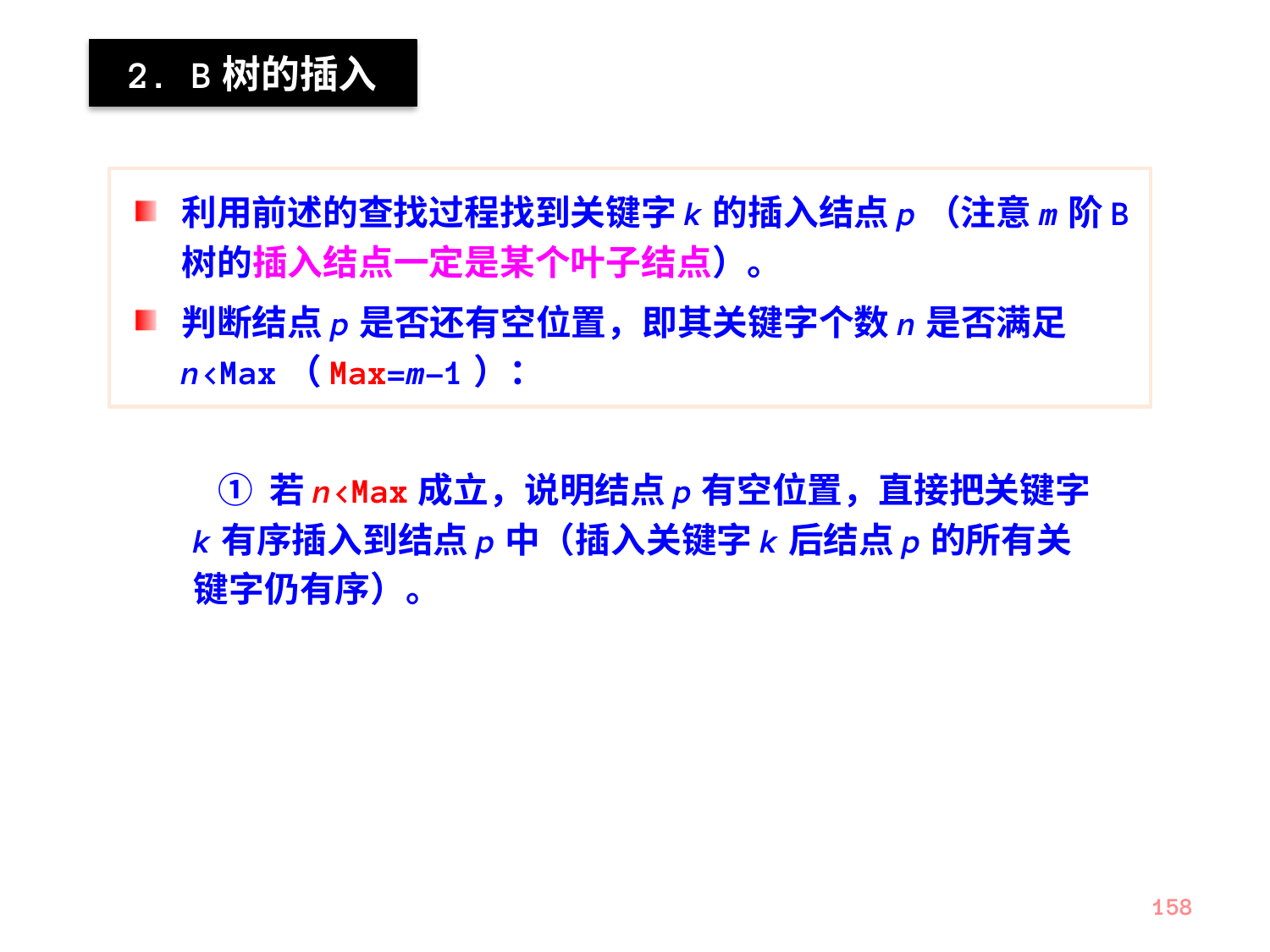

2. B树的插入
利用前述的查找过程找到关键字k的插入结点p（注意m阶B树的插入结点一定是某个叶子结点）。
判断结点p是否还有空位置，即其关键字个数n是否满足n<Max（Max=m-1）：
   ① 若n<Max成立，说明结点p有空位置，直接把关键字k有序插入到结点p中（插入关键字k后结点p的所有关键字仍有序）。
158